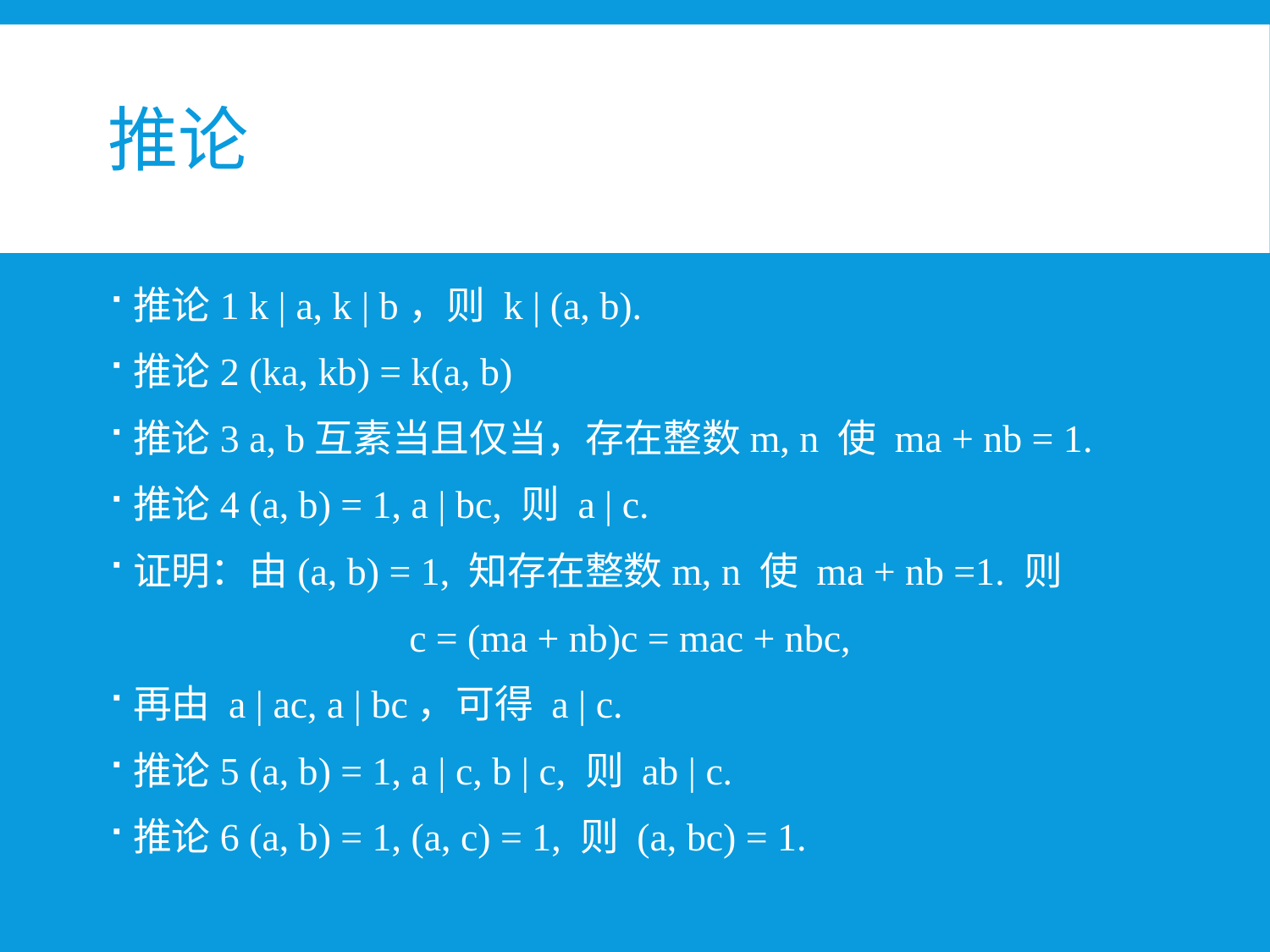

# 推论
推论1 k | a, k | b，则 k | (a, b).
推论2 (ka, kb) = k(a, b)
推论3 a, b互素当且仅当，存在整数m, n 使 ma + nb = 1.
推论4 (a, b) = 1, a | bc, 则 a | c.
证明：由(a, b) = 1, 知存在整数m, n 使 ma + nb =1. 则
c = (ma + nb)c = mac + nbc,
再由 a | ac, a | bc，可得 a | c.
推论5 (a, b) = 1, a | c, b | c, 则 ab | c.
推论6 (a, b) = 1, (a, c) = 1, 则 (a, bc) = 1.